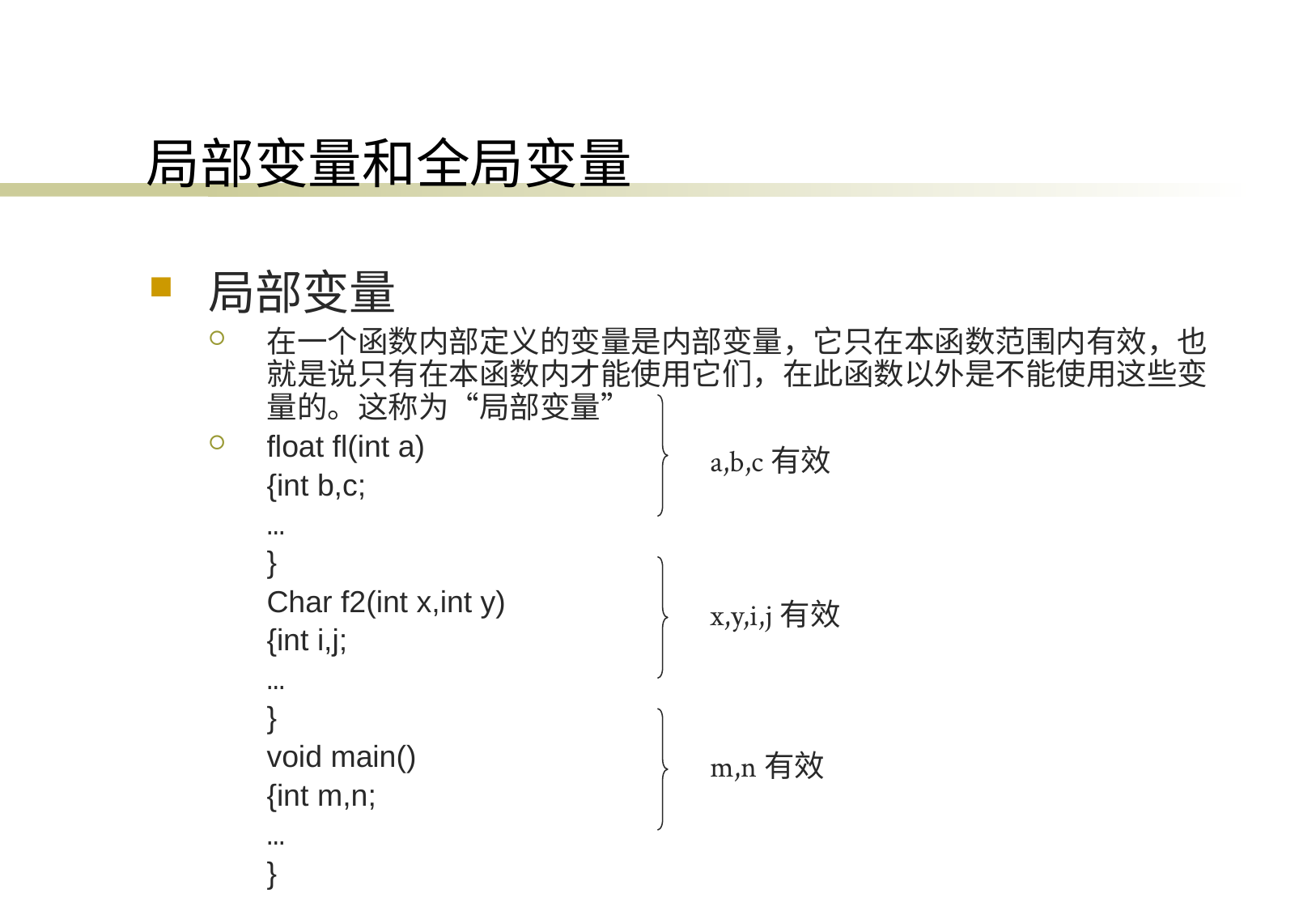

# 局部变量和全局变量
局部变量
在一个函数内部定义的变量是内部变量，它只在本函数范围内有效，也就是说只有在本函数内才能使用它们，在此函数以外是不能使用这些变量的。这称为“局部变量”
float fl(int a)
	{int b,c;
	…
	}
	Char f2(int x,int y)
	{int i,j;
	…
	}
	void main()
	{int m,n;
	…
	}

a,b,c有效

x,y,i,j有效

m,n有效